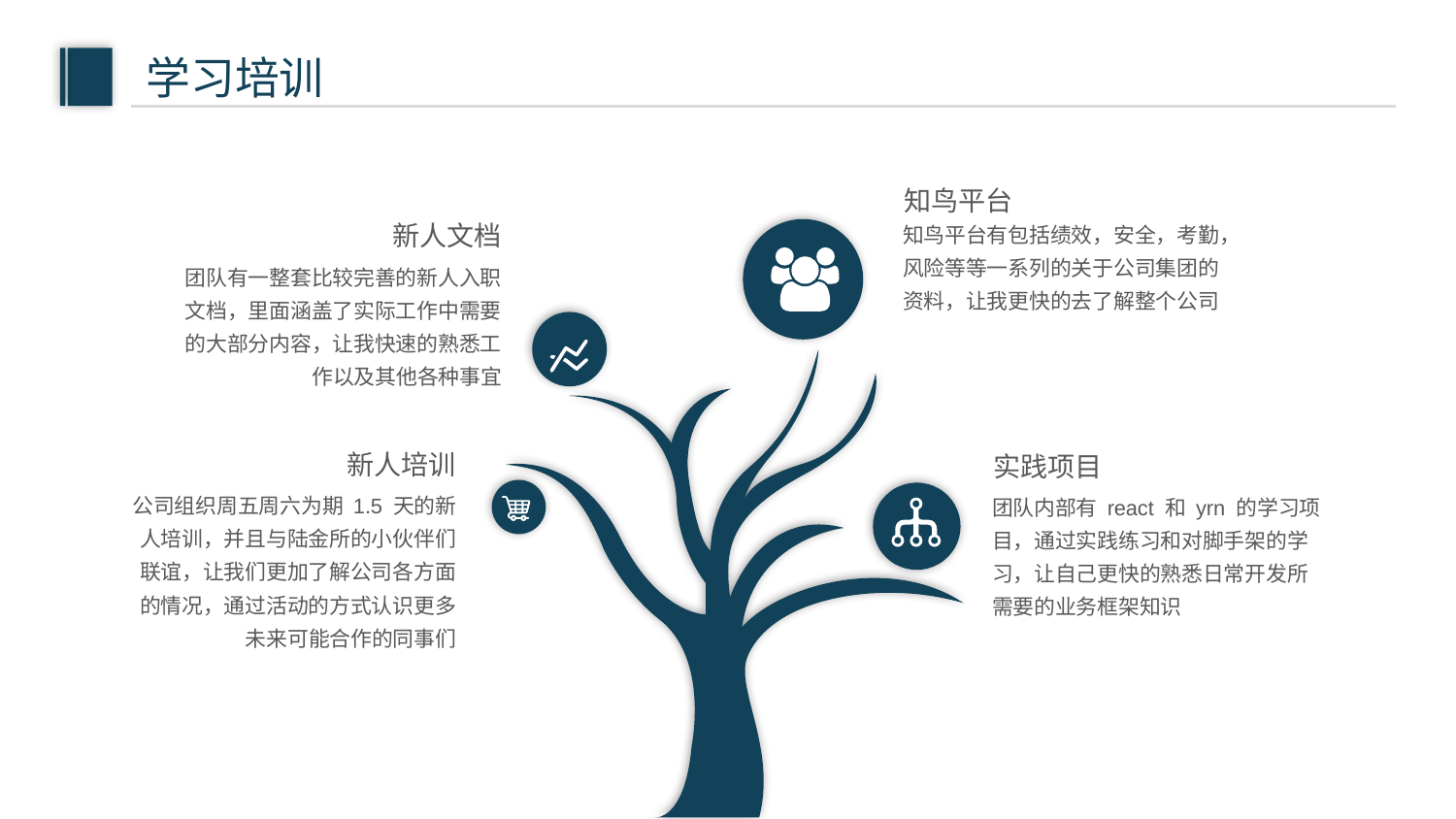

学习培训

知鸟平台
知鸟平台有包括绩效，安全，考勤，风险等等一系列的关于公司集团的资料，让我更快的去了解整个公司
新人文档
团队有一整套比较完善的新人入职文档，里面涵盖了实际工作中需要的大部分内容，让我快速的熟悉工作以及其他各种事宜

新人培训
公司组织周五周六为期 1.5 天的新人培训，并且与陆金所的小伙伴们联谊，让我们更加了解公司各方面的情况，通过活动的方式认识更多未来可能合作的同事们
实践项目
团队内部有 react 和 yrn 的学习项目，通过实践练习和对脚手架的学习，让自己更快的熟悉日常开发所需要的业务框架知识